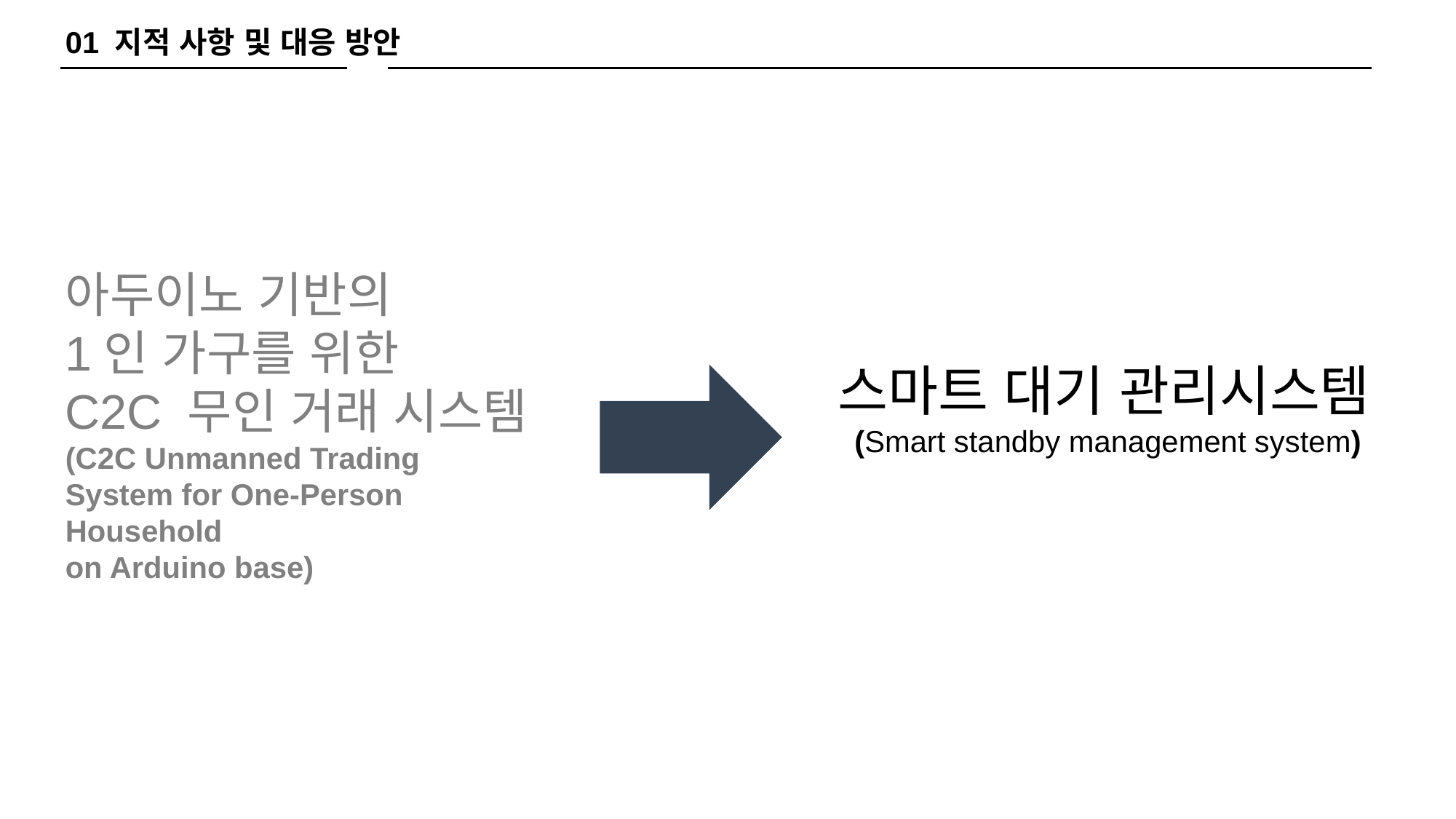

01 지적 사항 및 대응 방안
아두이노 기반의
1인 가구를 위한
C2C 무인 거래 시스템
(C2C Unmanned Trading System for One-Person Household
on Arduino base)

스마트 대기 관리시스템
  (Smart standby management system)